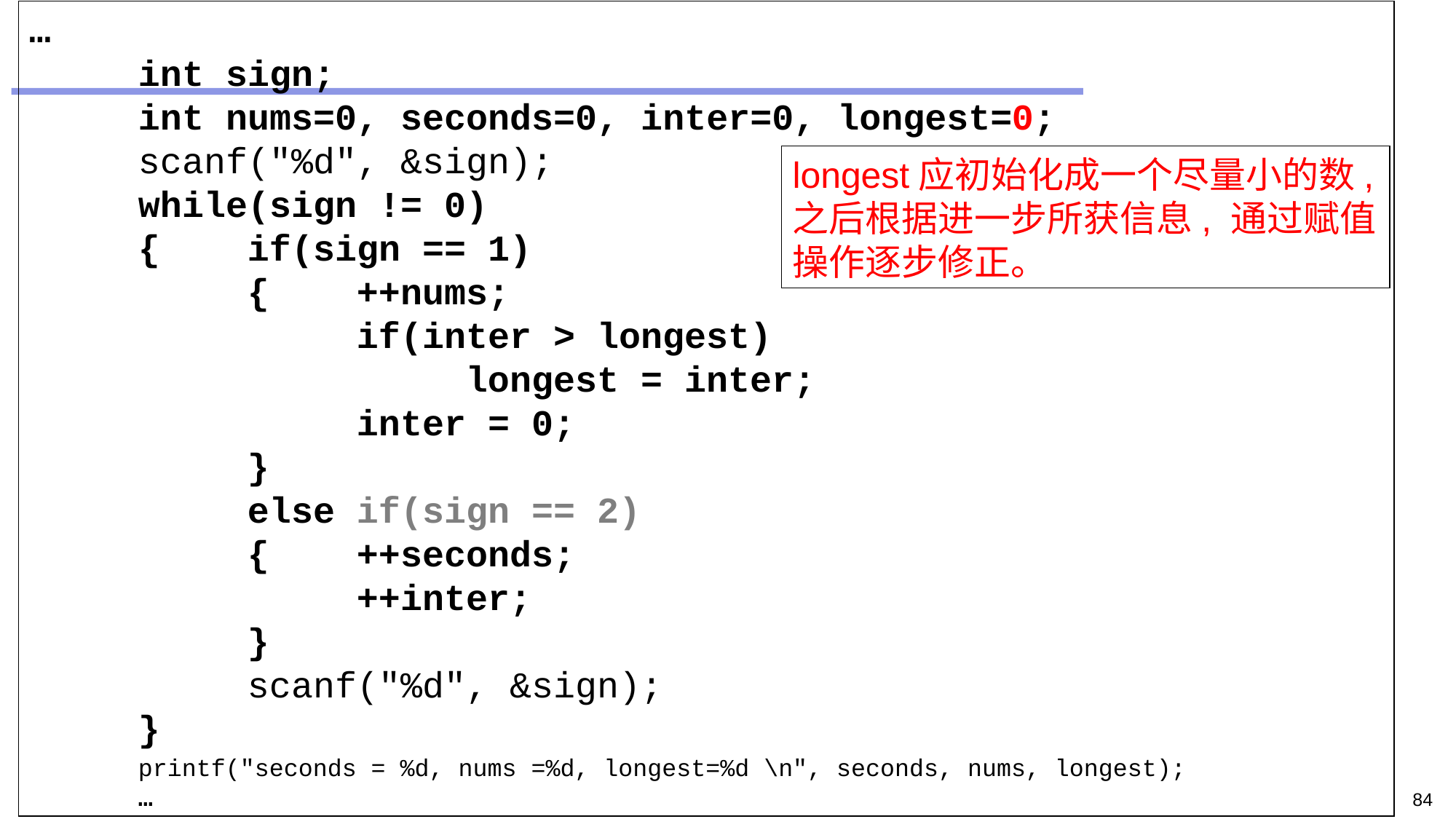

…
	int sign;
	int nums=0, seconds=0, inter=0, longest=0;
	scanf("%d", &sign);
	while(sign != 0)
	{	if(sign == 1)
		{	++nums;
			if(inter > longest)
				longest = inter;
			inter = 0;
		}
		else if(sign == 2)
		{	++seconds;
			++inter;
		}
		scanf("%d", &sign);
	}
	printf("seconds = %d, nums =%d, longest=%d \n", seconds, nums, longest);
	…
longest应初始化成一个尽量小的数, 之后根据进一步所获信息, 通过赋值操作逐步修正。
84